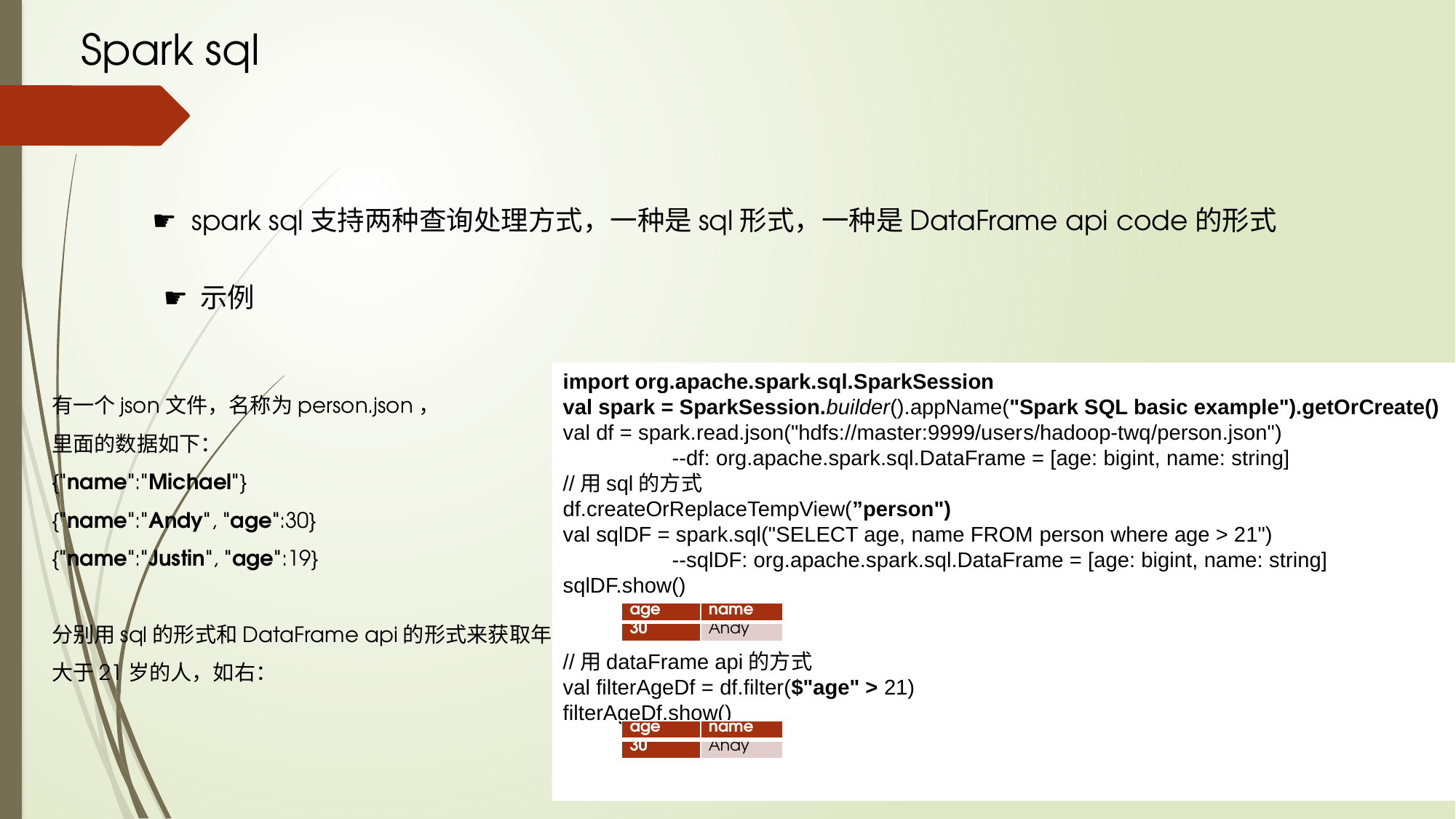

Spark sql
☛  spark sql支持两种查询处理方式，一种是sql形式，一种是DataFrame api code的形式
☛ 示例
import org.apache.spark.sql.SparkSession
val spark = SparkSession.builder().appName("Spark SQL basic example").getOrCreate()
val df = spark.read.json("hdfs://master:9999/users/hadoop-twq/person.json")
	--df: org.apache.spark.sql.DataFrame = [age: bigint, name: string]
//用sql的方式
df.createOrReplaceTempView(”person")
val sqlDF = spark.sql("SELECT age, name FROM person where age > 21")
	--sqlDF: org.apache.spark.sql.DataFrame = [age: bigint, name: string]
sqlDF.show()

//用dataFrame api的方式
val filterAgeDf = df.filter($"age" > 21)
filterAgeDf.show()

有一个json文件，名称为person.json，
里面的数据如下：
{"name":"Michael"}
{"name":"Andy", "age":30}
{"name":"Justin", "age":19}

分别用sql的形式和DataFrame api的形式来获取年龄
大于21岁的人，如右：
| age | name |
| --- | --- |
| 30 | Andy |
| age | name |
| --- | --- |
| 30 | Andy |
| age | name |
| --- | --- |
| 30 | Andy |
| age | name |
| --- | --- |
| 30 | Andy |